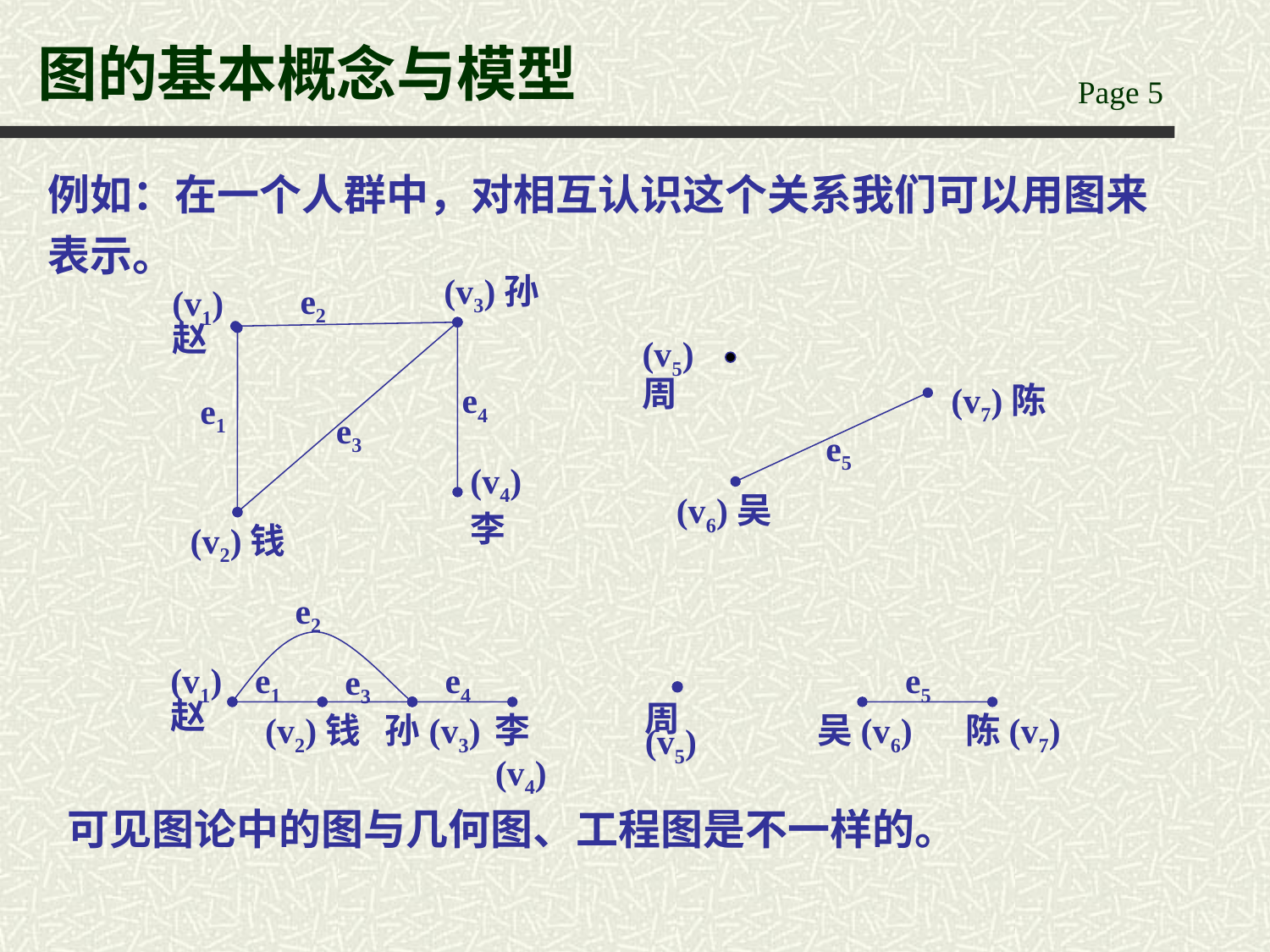

# 图的基本概念与模型
例如：在一个人群中，对相互认识这个关系我们可以用图来表示。
(v3)孙
e2
(v1)
赵

(v5)
周

(v7)陈
e4

e1
e3
e5
(v4)李
(v6)吴
(v2)钱
e2

(v1)
赵
e1
e4
e5
e3

(v2)钱

孙(v3)

李(v4)
吴(v6)

陈(v7)
周(v5)
可见图论中的图与几何图、工程图是不一样的。